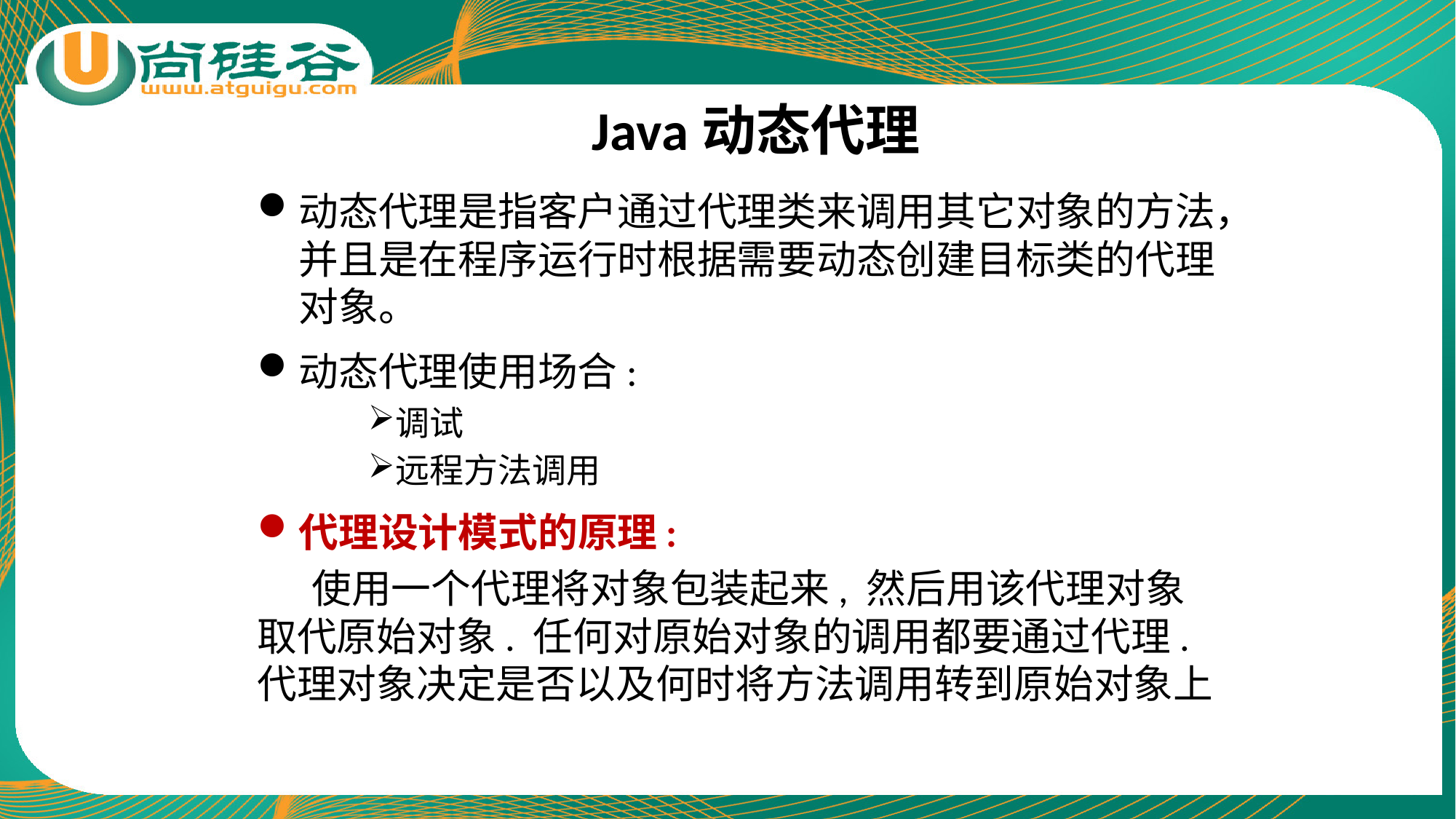

Java动态代理
动态代理是指客户通过代理类来调用其它对象的方法，并且是在程序运行时根据需要动态创建目标类的代理对象。
动态代理使用场合:
调试
远程方法调用
代理设计模式的原理:
     使用一个代理将对象包装起来, 然后用该代理对象取代原始对象. 任何对原始对象的调用都要通过代理. 代理对象决定是否以及何时将方法调用转到原始对象上